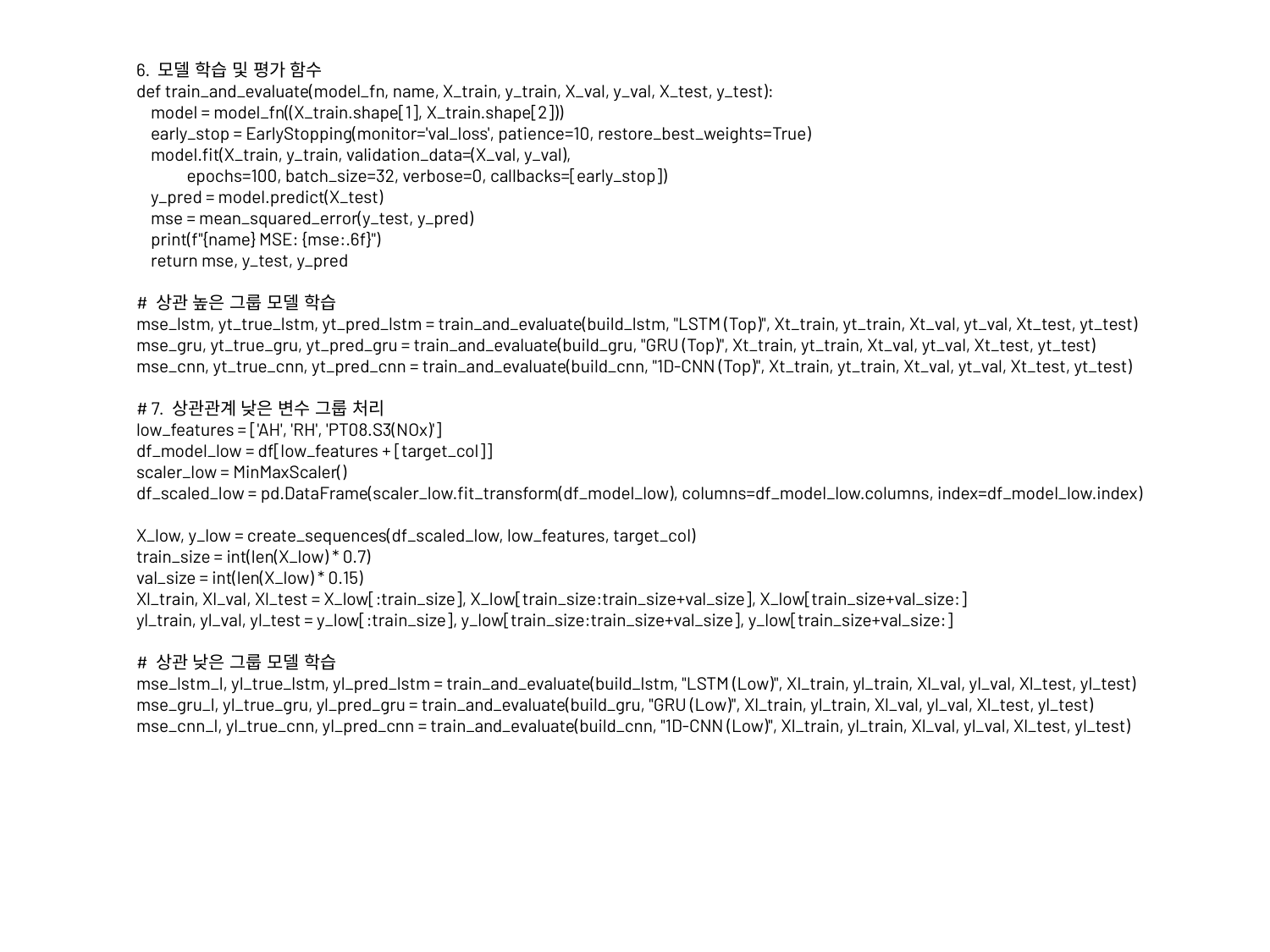

6. 모델 학습 및 평가 함수
def train_and_evaluate(model_fn, name, X_train, y_train, X_val, y_val, X_test, y_test):
    model = model_fn((X_train.shape[1], X_train.shape[2]))
    early_stop = EarlyStopping(monitor='val_loss', patience=10, restore_best_weights=True)
    model.fit(X_train, y_train, validation_data=(X_val, y_val),
              epochs=100, batch_size=32, verbose=0, callbacks=[early_stop])
    y_pred = model.predict(X_test)
    mse = mean_squared_error(y_test, y_pred)
    print(f"{name} MSE: {mse:.6f}")
    return mse, y_test, y_pred

# 상관 높은 그룹 모델 학습
mse_lstm, yt_true_lstm, yt_pred_lstm = train_and_evaluate(build_lstm, "LSTM (Top)", Xt_train, yt_train, Xt_val, yt_val, Xt_test, yt_test)
mse_gru, yt_true_gru, yt_pred_gru = train_and_evaluate(build_gru, "GRU (Top)", Xt_train, yt_train, Xt_val, yt_val, Xt_test, yt_test)
mse_cnn, yt_true_cnn, yt_pred_cnn = train_and_evaluate(build_cnn, "1D-CNN (Top)", Xt_train, yt_train, Xt_val, yt_val, Xt_test, yt_test)

# 7. 상관관계 낮은 변수 그룹 처리
low_features = ['AH', 'RH', 'PT08.S3(NOx)']
df_model_low = df[low_features + [target_col]]
scaler_low = MinMaxScaler()
df_scaled_low = pd.DataFrame(scaler_low.fit_transform(df_model_low), columns=df_model_low.columns, index=df_model_low.index)

X_low, y_low = create_sequences(df_scaled_low, low_features, target_col)
train_size = int(len(X_low) * 0.7)
val_size = int(len(X_low) * 0.15)
Xl_train, Xl_val, Xl_test = X_low[:train_size], X_low[train_size:train_size+val_size], X_low[train_size+val_size:]
yl_train, yl_val, yl_test = y_low[:train_size], y_low[train_size:train_size+val_size], y_low[train_size+val_size:]

# 상관 낮은 그룹 모델 학습
mse_lstm_l, yl_true_lstm, yl_pred_lstm = train_and_evaluate(build_lstm, "LSTM (Low)", Xl_train, yl_train, Xl_val, yl_val, Xl_test, yl_test)
mse_gru_l, yl_true_gru, yl_pred_gru = train_and_evaluate(build_gru, "GRU (Low)", Xl_train, yl_train, Xl_val, yl_val, Xl_test, yl_test)
mse_cnn_l, yl_true_cnn, yl_pred_cnn = train_and_evaluate(build_cnn, "1D-CNN (Low)", Xl_train, yl_train, Xl_val, yl_val, Xl_test, yl_test)